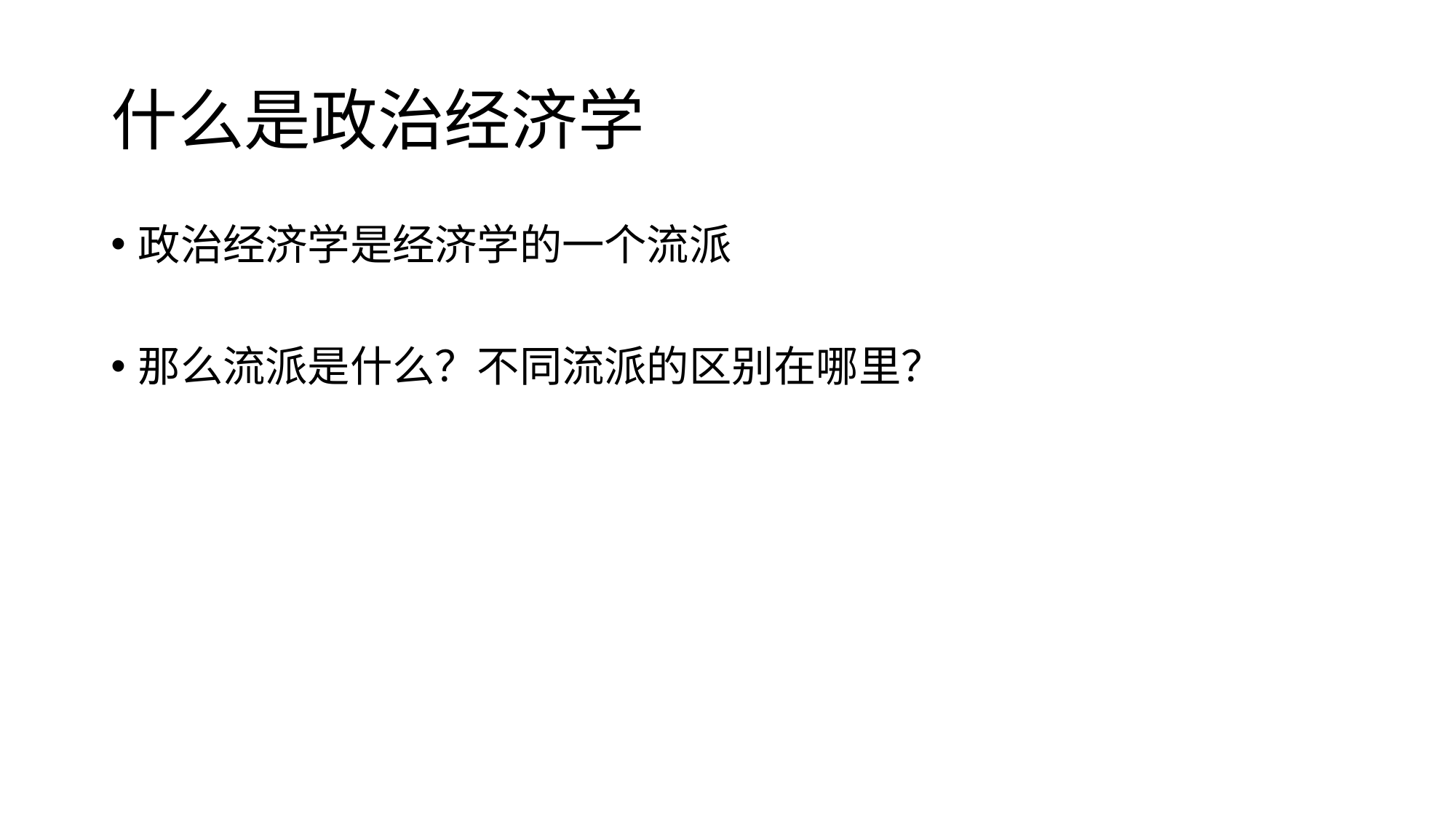

# 什么是政治经济学
政治经济学是经济学的一个流派

那么流派是什么？不同流派的区别在哪里？